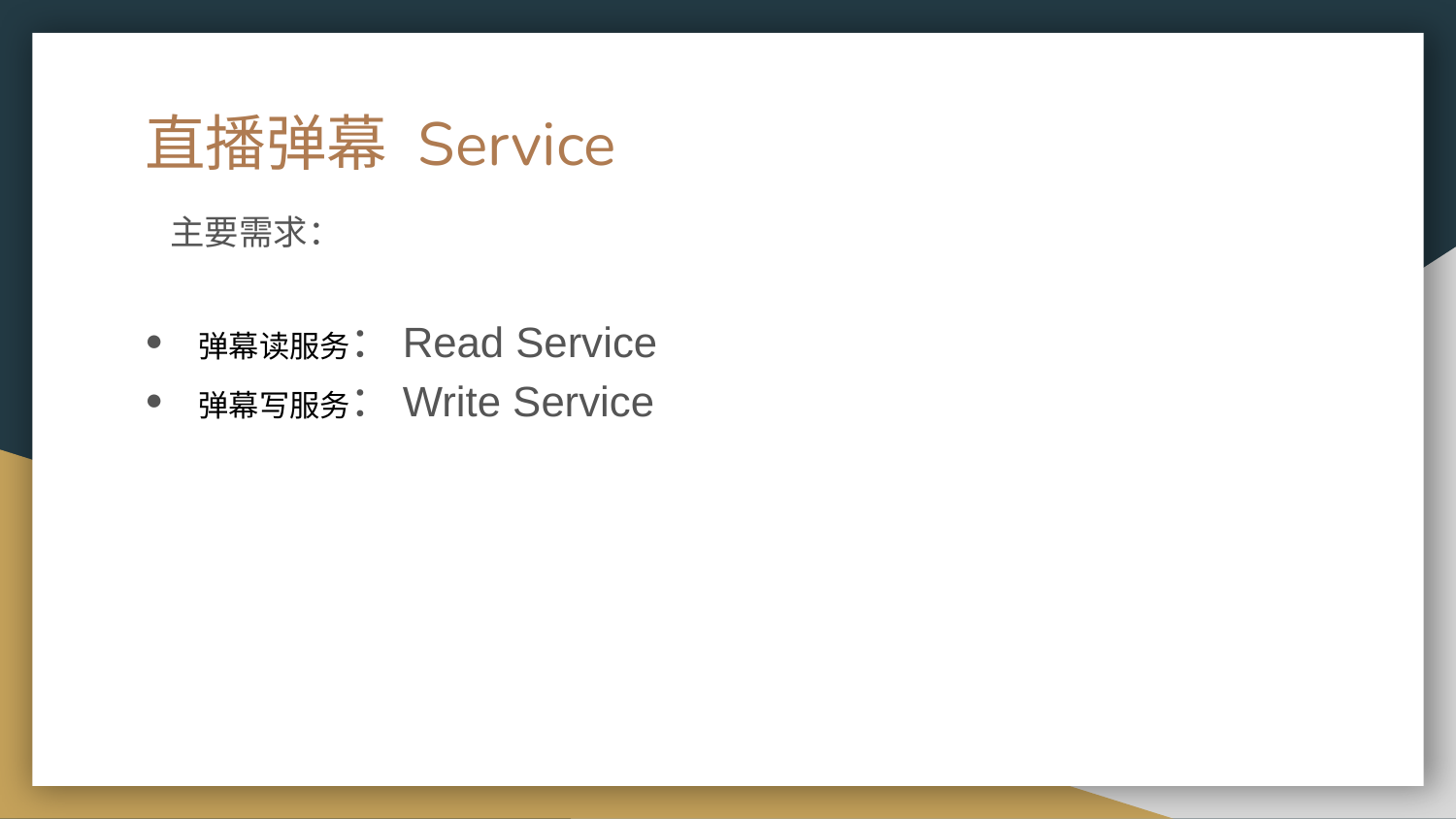

# 直播弹幕 Service
主要需求：

弹幕读服务：Read Service
弹幕写服务：Write Service